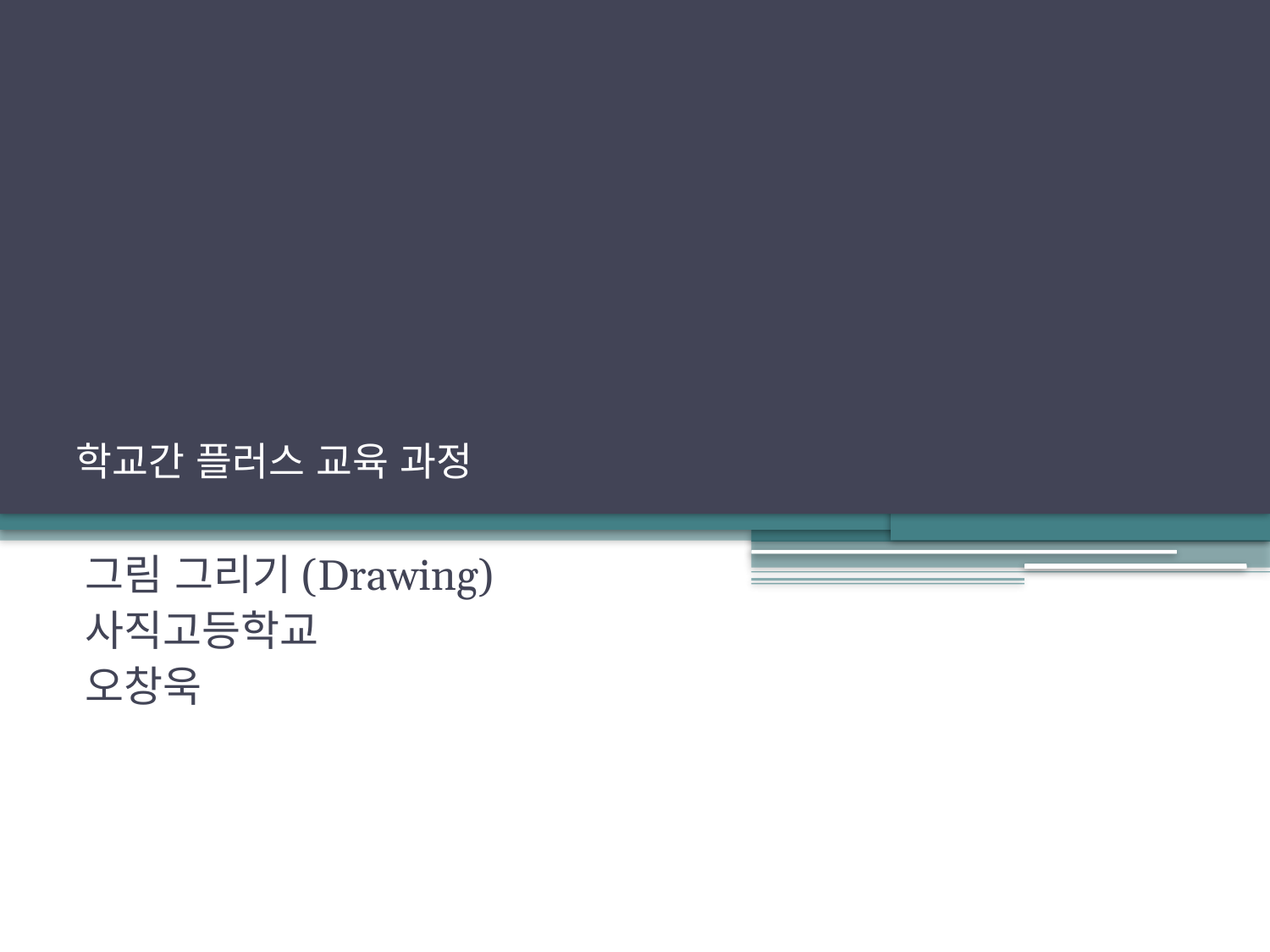

# 학교간 플러스 교육 과정
그림 그리기(Drawing)
사직고등학교
오창욱